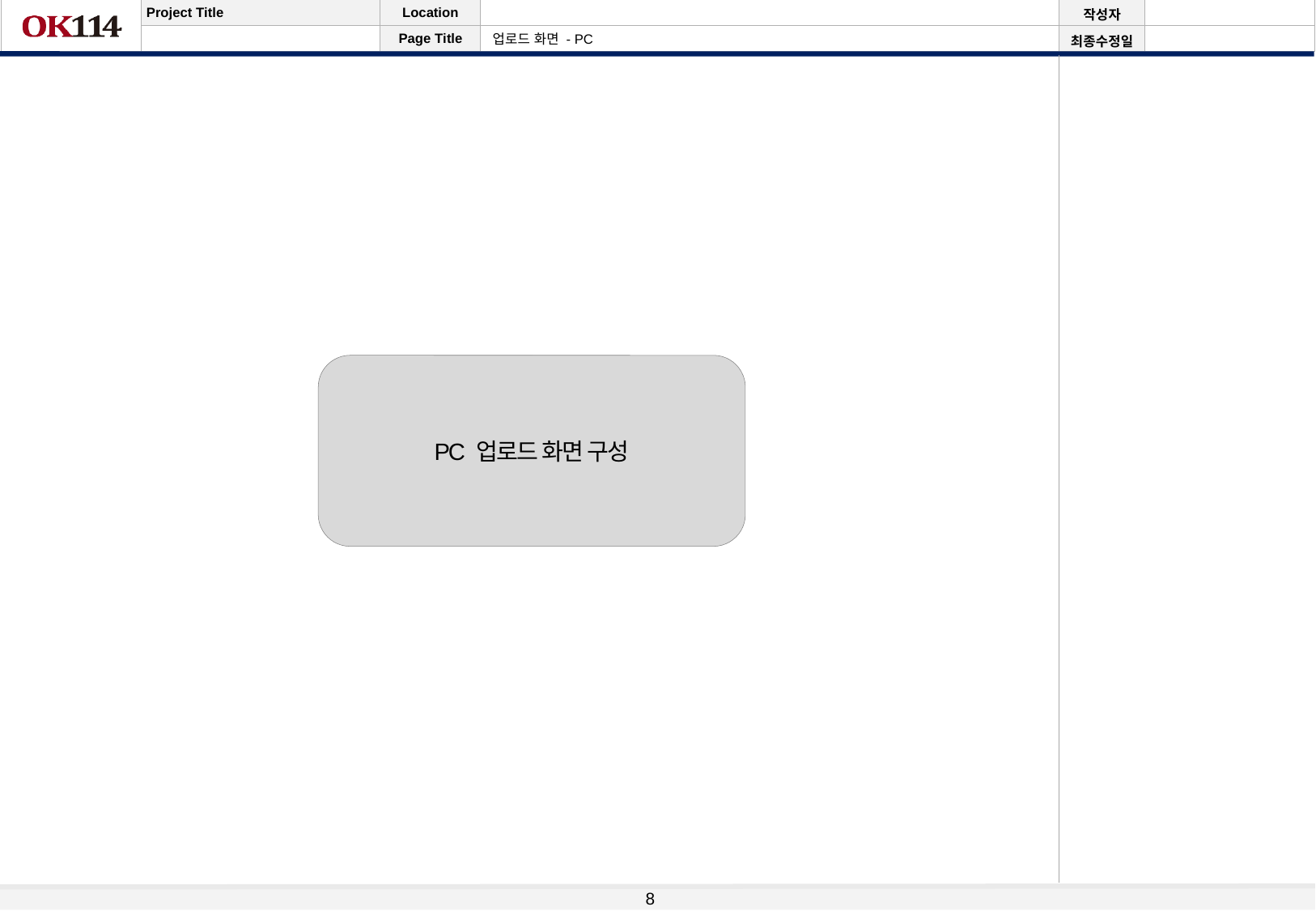

# 업로드 화면 - PC
PC 업로드 화면 구성